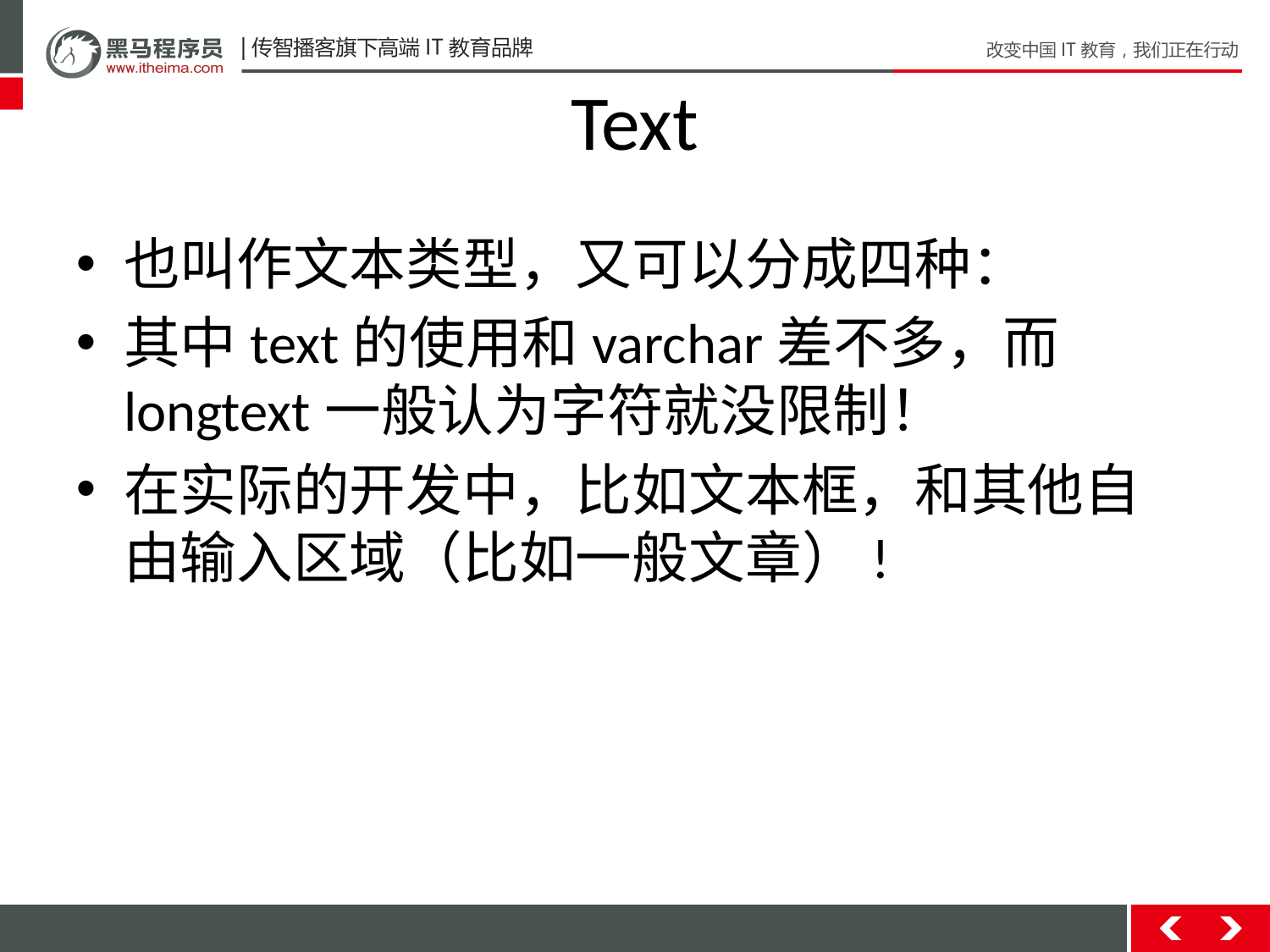

# Text
也叫作文本类型，又可以分成四种：
其中text的使用和varchar差不多，而longtext一般认为字符就没限制！
在实际的开发中，比如文本框，和其他自由输入区域（比如一般文章）!